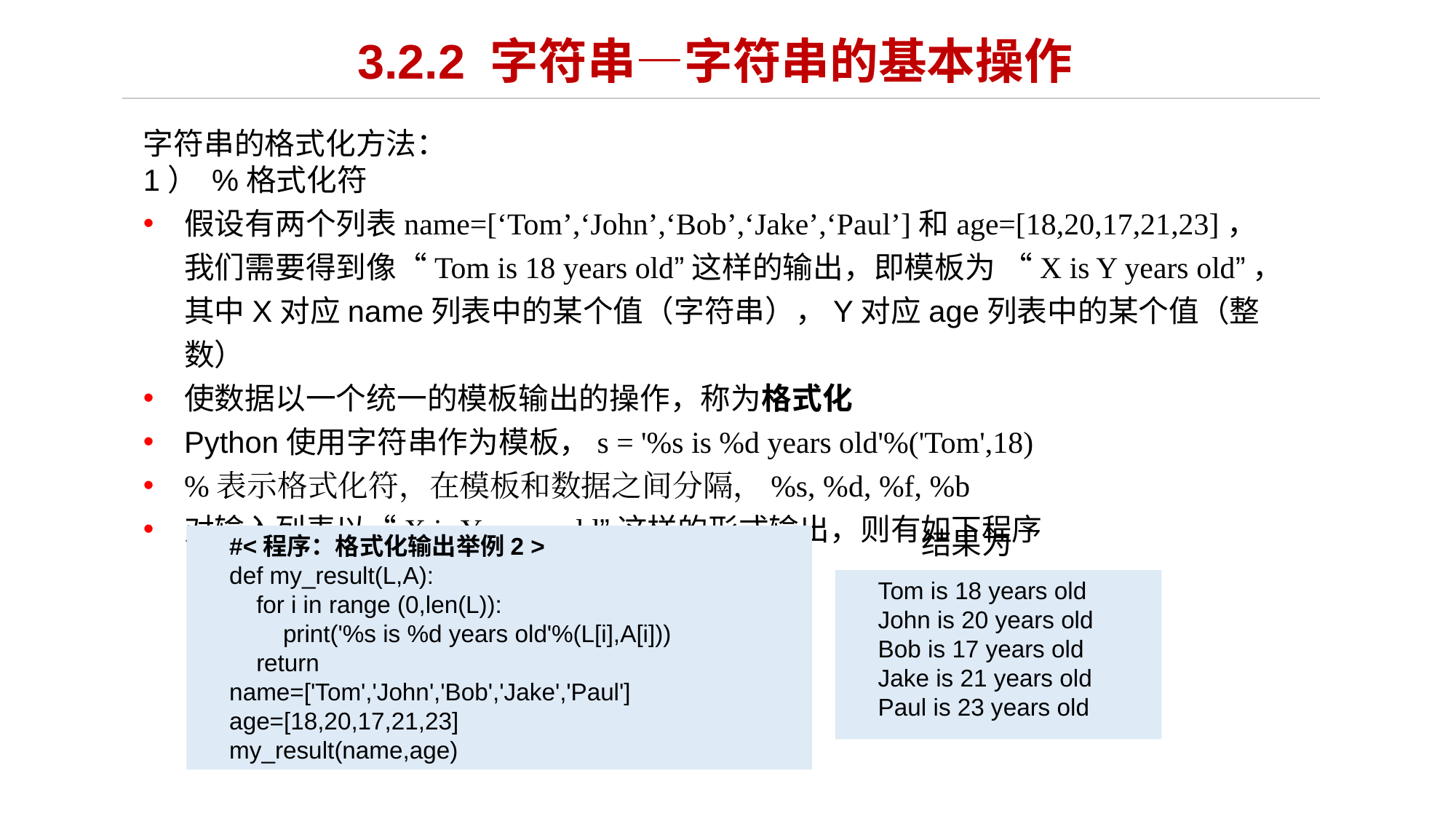

# 3.2.2 字符串—字符串的基本操作
字符串的格式化方法：
1） %格式化符
假设有两个列表name=[‘Tom’,‘John’,‘Bob’,‘Jake’,‘Paul’]和age=[18,20,17,21,23]，我们需要得到像“Tom is 18 years old”这样的输出，即模板为 “X is Y years old”， 其中X对应name列表中的某个值（字符串），Y对应age列表中的某个值（整数）
使数据以一个统一的模板输出的操作，称为格式化
Python使用字符串作为模板，s = '%s is %d years old'%('Tom',18)
%表示格式化符，在模板和数据之间分隔，%s, %d, %f, %b
对输入列表以“X is Y years old”这样的形式输出，则有如下程序
结果为
#<程序：格式化输出举例2 >
def my_result(L,A):
    for i in range (0,len(L)):
        print('%s is %d years old'%(L[i],A[i]))
    return
name=['Tom','John','Bob','Jake','Paul']
age=[18,20,17,21,23]
my_result(name,age)
Tom is 18 years old
John is 20 years old
Bob is 17 years old
Jake is 21 years old
Paul is 23 years old